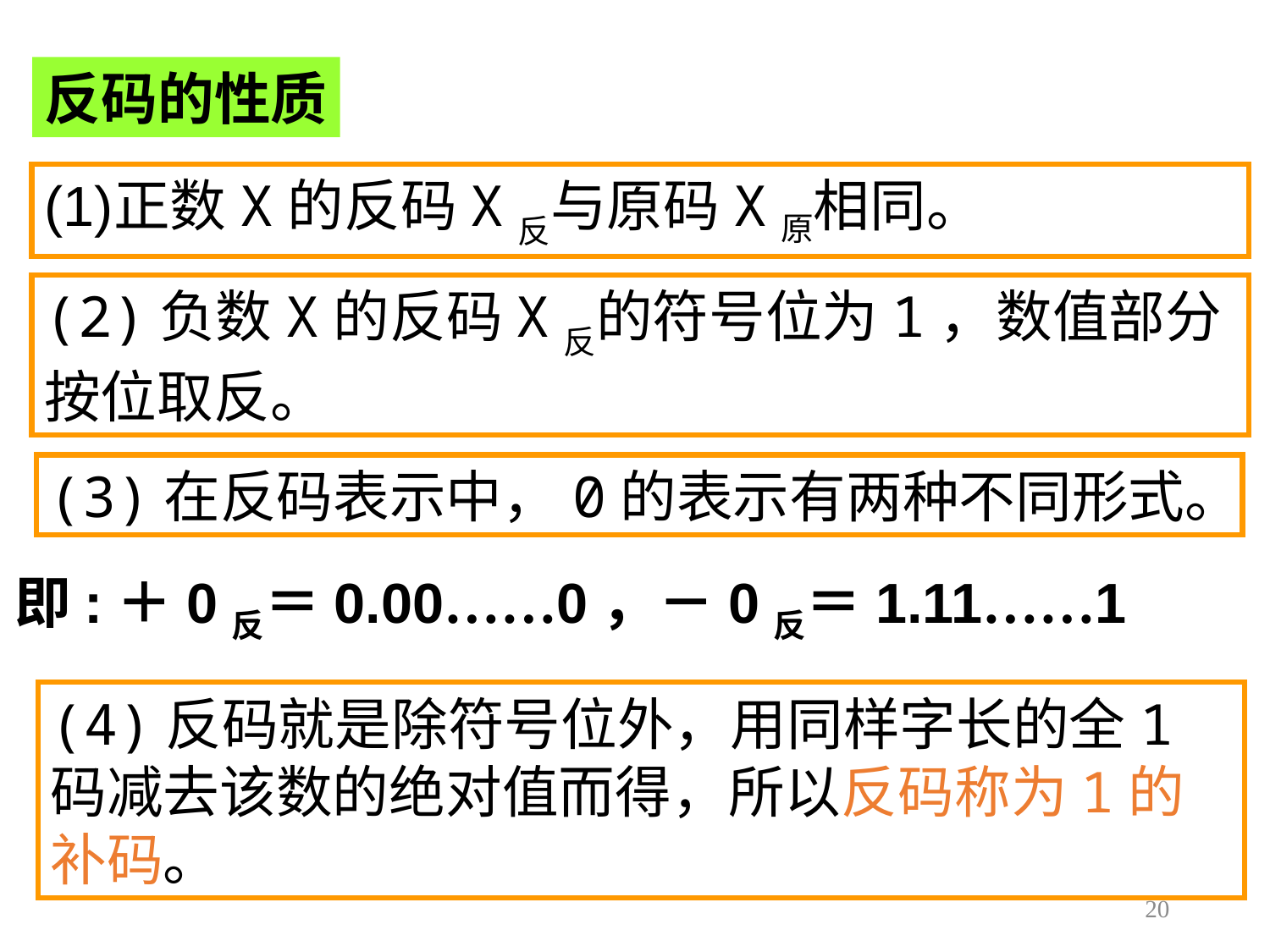

反码的性质
正数X的反码X反与原码X原相同。
(2)负数X的反码X反的符号位为1，数值部分按位取反。
(3)在反码表示中，0的表示有两种不同形式。
即:＋0反＝0.00……0，－0反＝1.11……1
(4)反码就是除符号位外，用同样字长的全1码减去该数的绝对值而得，所以反码称为1的补码。
20